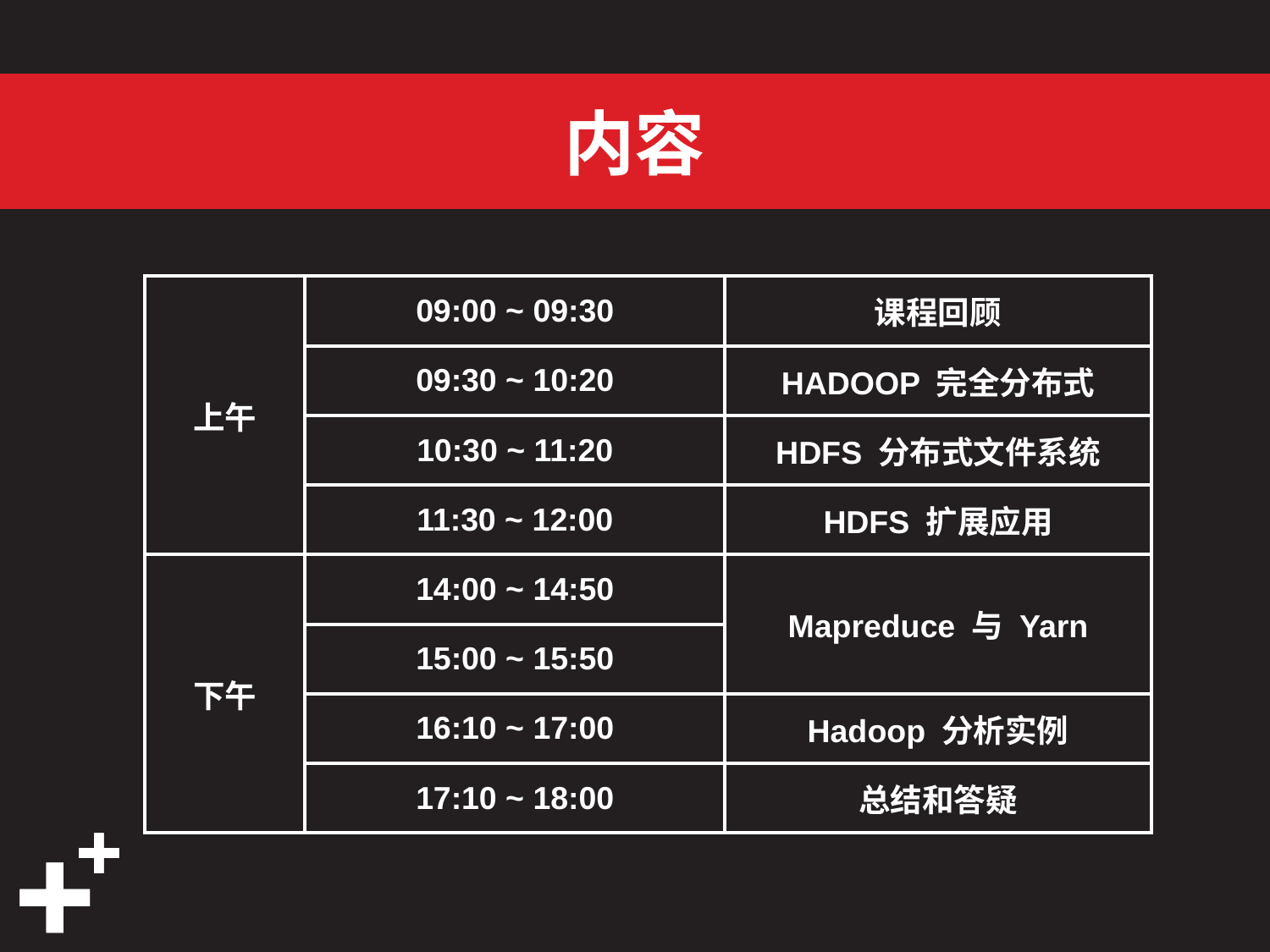

内容
| 上午 | 09:00 ~ 09:30 | 课程回顾 |
| --- | --- | --- |
|  | 09:30 ~ 10:20 | HADOOP 完全分布式 |
|  | 10:30 ~ 11:20 | HDFS 分布式文件系统 |
|  | 11:30 ~ 12:00 | HDFS 扩展应用 |
| 下午 | 14:00 ~ 14:50 | Mapreduce 与 Yarn |
|  | 15:00 ~ 15:50 |  |
|  | 16:10 ~ 17:00 | Hadoop 分析实例 |
|  | 17:10 ~ 18:00 | 总结和答疑 |